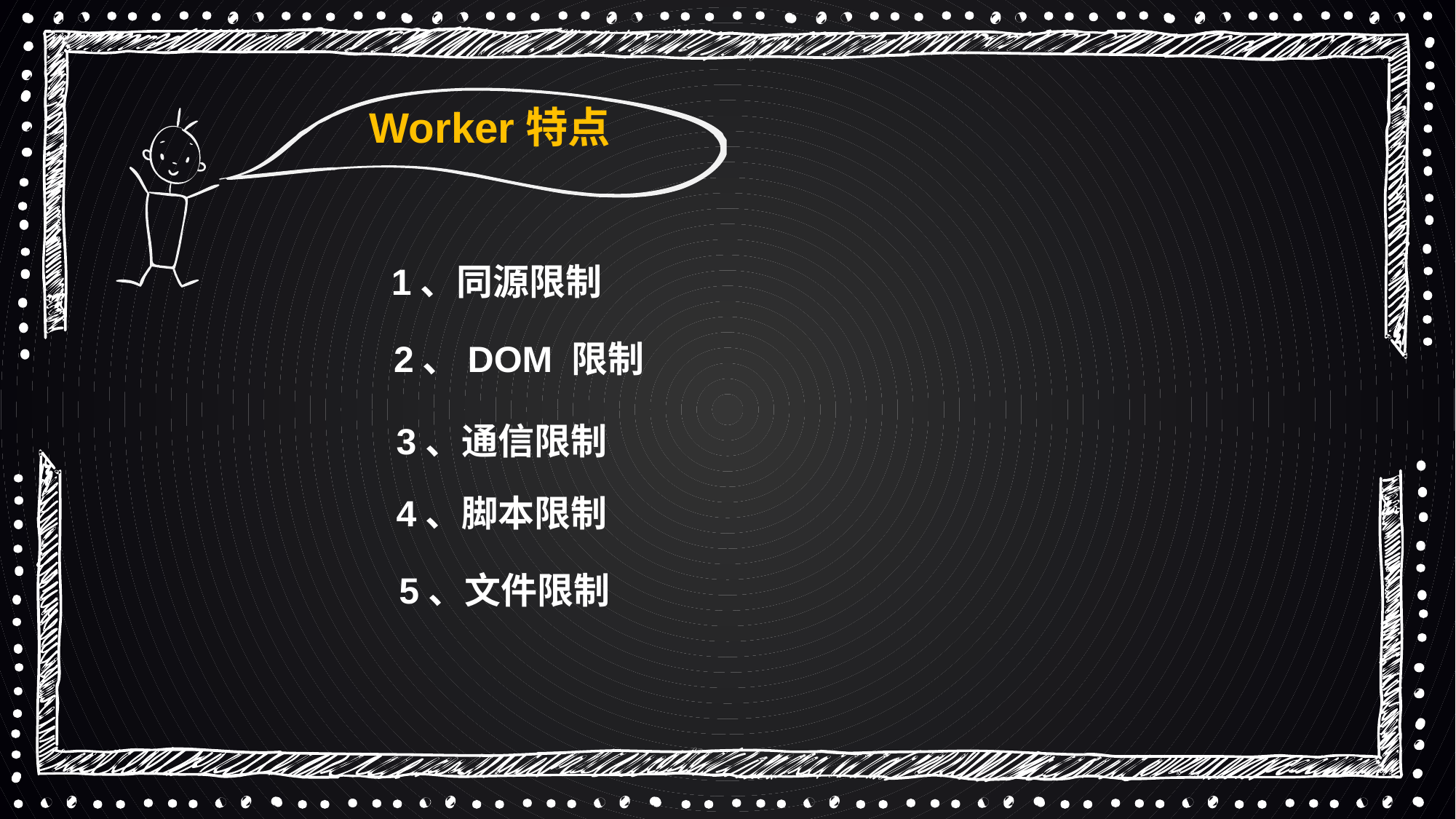

Worker特点

1、同源限制
2、DOM 限制
3、通信限制
4、脚本限制
5、文件限制